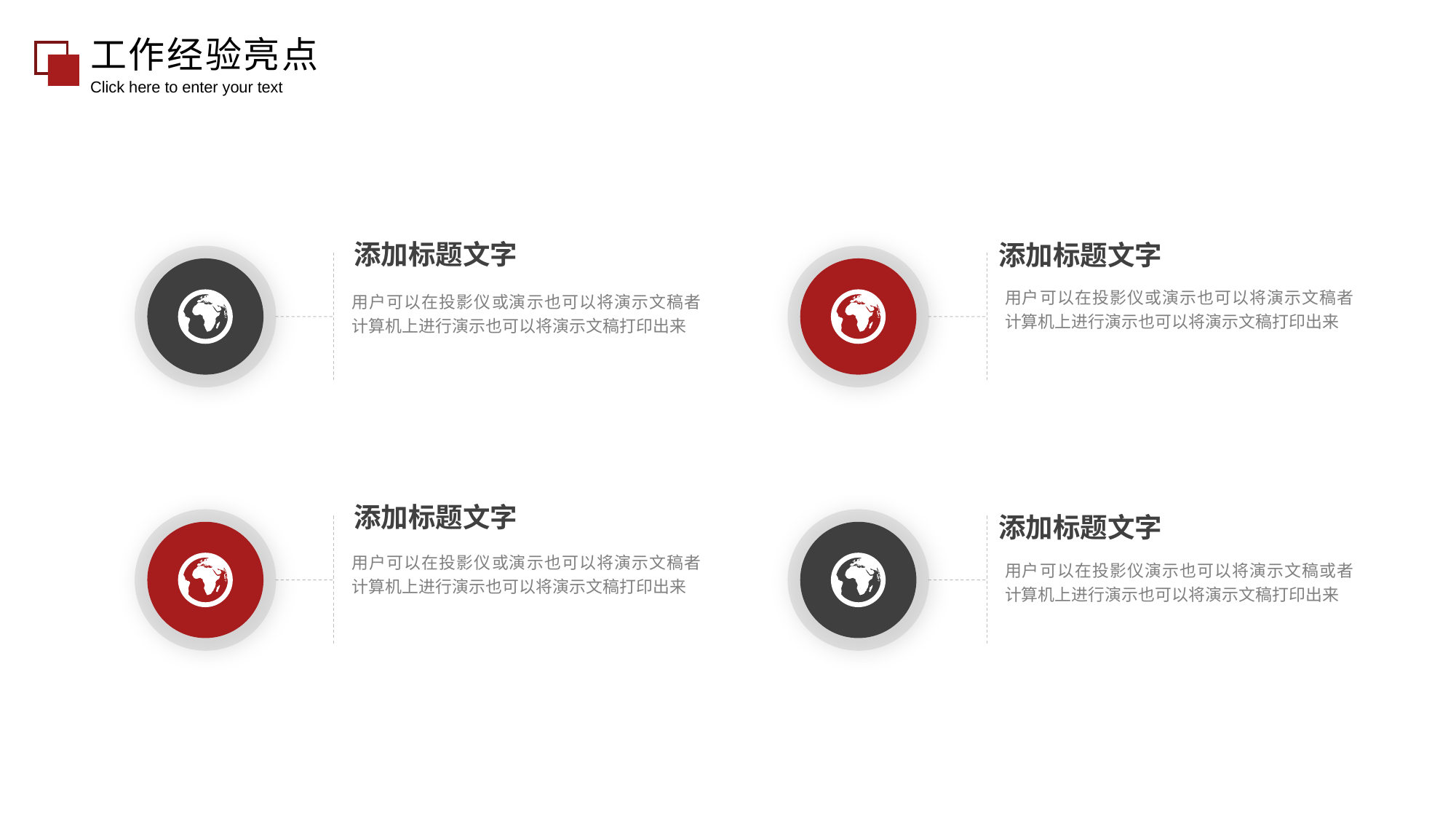

工作经验亮点
Click here to enter your text

添加标题文字
添加标题文字

用户可以在投影仪或演示也可以将演示文稿者计算机上进行演示也可以将演示文稿打印出来

用户可以在投影仪或演示也可以将演示文稿者计算机上进行演示也可以将演示文稿打印出来
添加标题文字
添加标题文字

用户可以在投影仪或演示也可以将演示文稿者计算机上进行演示也可以将演示文稿打印出来

用户可以在投影仪演示也可以将演示文稿或者计算机上进行演示也可以将演示文稿打印出来